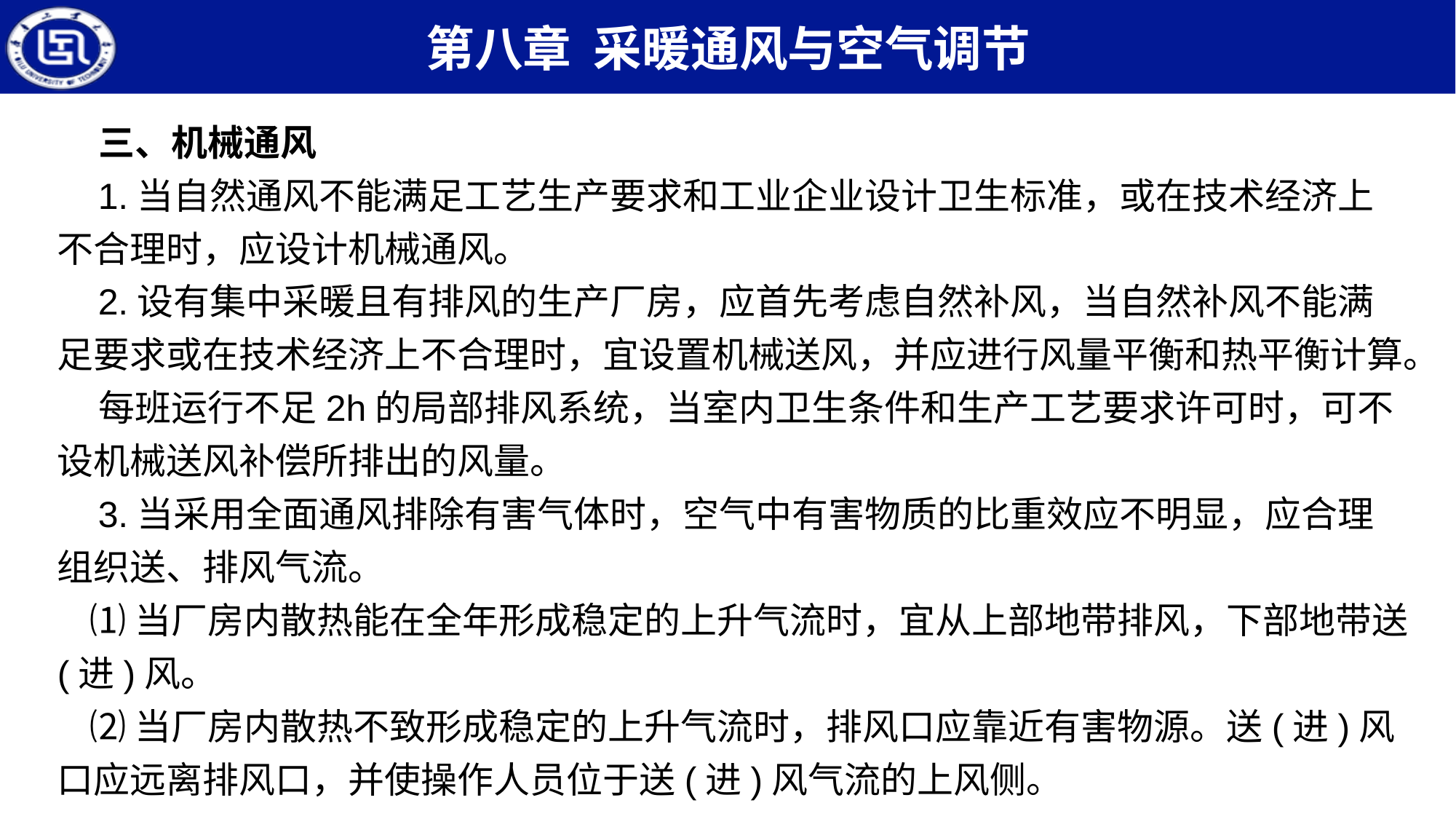

三、机械通风
    1.当自然通风不能满足工艺生产要求和工业企业设计卫生标准，或在技术经济上不合理时，应设计机械通风。
    2.设有集中采暖且有排风的生产厂房，应首先考虑自然补风，当自然补风不能满足要求或在技术经济上不合理时，宜设置机械送风，并应进行风量平衡和热平衡计算。
    每班运行不足2h的局部排风系统，当室内卫生条件和生产工艺要求许可时，可不设机械送风补偿所排出的风量。
    3.当采用全面通风排除有害气体时，空气中有害物质的比重效应不明显，应合理组织送、排风气流。
    ⑴当厂房内散热能在全年形成稳定的上升气流时，宜从上部地带排风，下部地带送(进)风。
    ⑵当厂房内散热不致形成稳定的上升气流时，排风口应靠近有害物源。送(进)风口应远离排风口，并使操作人员位于送(进)风气流的上风侧。